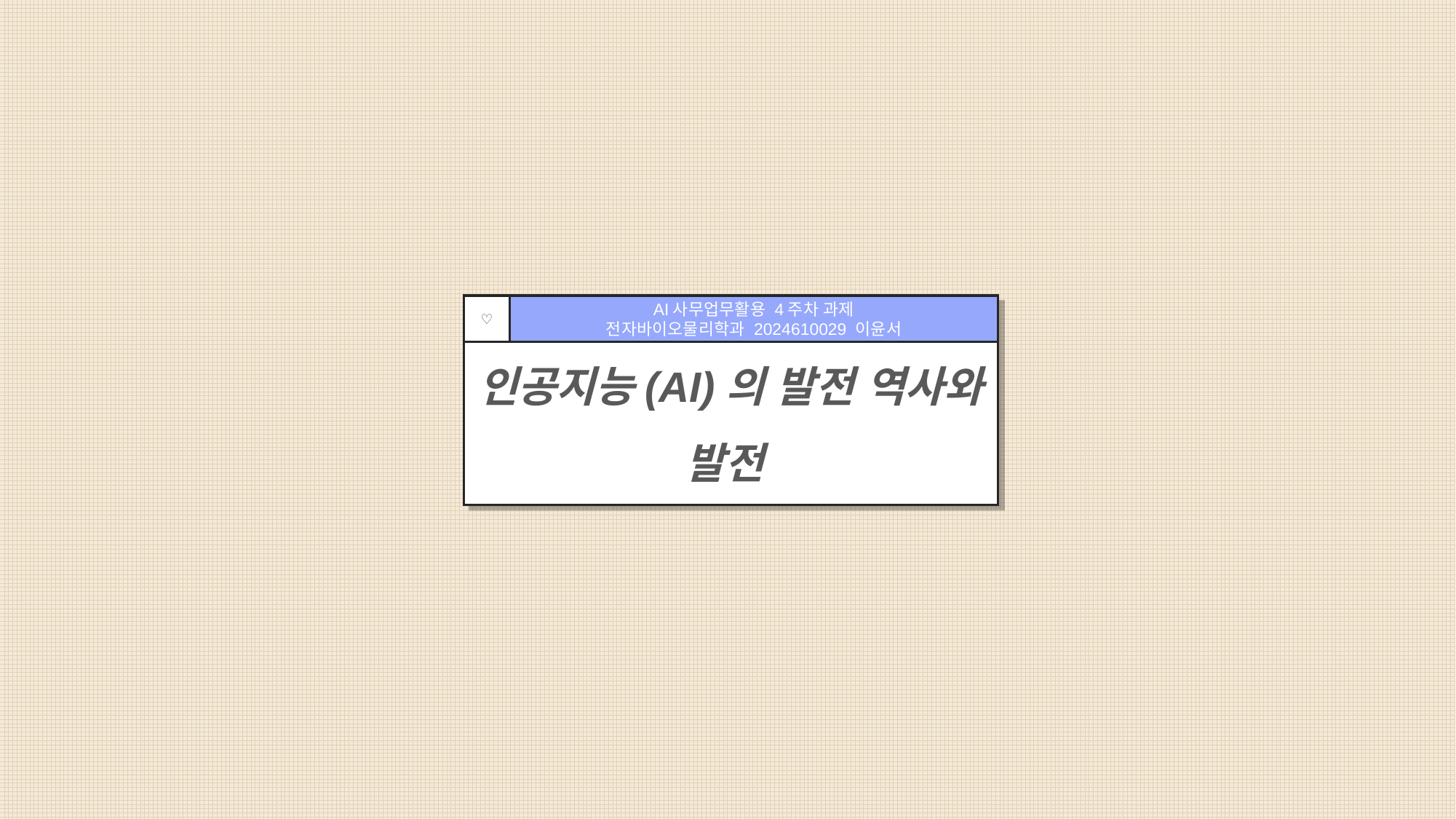

♡
 AI사무업무활용 4주차 과제
전자바이오물리학과 2024610029 이윤서
인공지능(AI)의 발전 역사와 발전